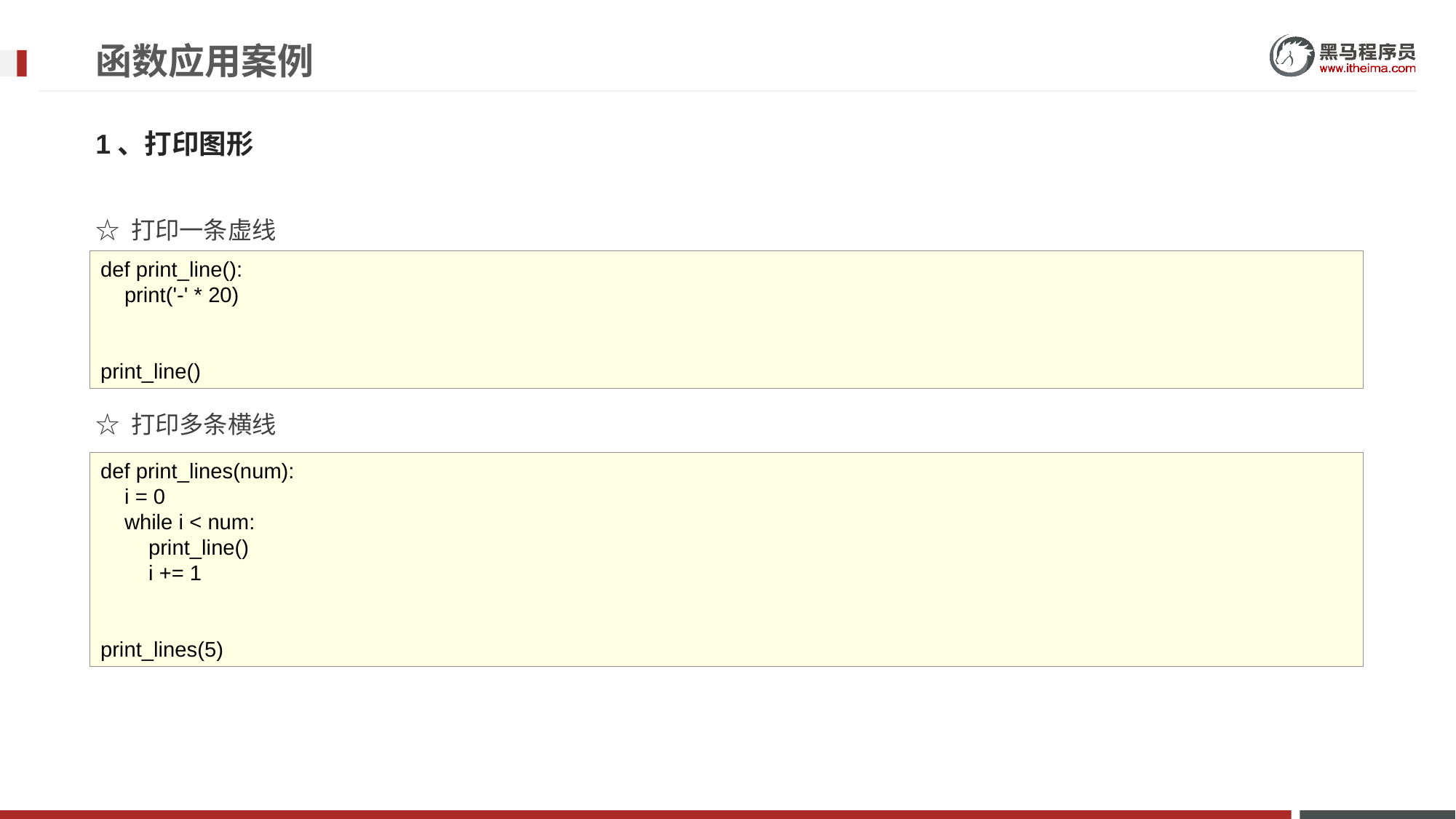

# 函数应用案例
1、打印图形
☆ 打印一条虚线

☆ 打印多条横线

def print_line():
    print('-' * 20)

print_line()
def print_lines(num):
    i = 0
    while i < num:
        print_line()
        i += 1

print_lines(5)